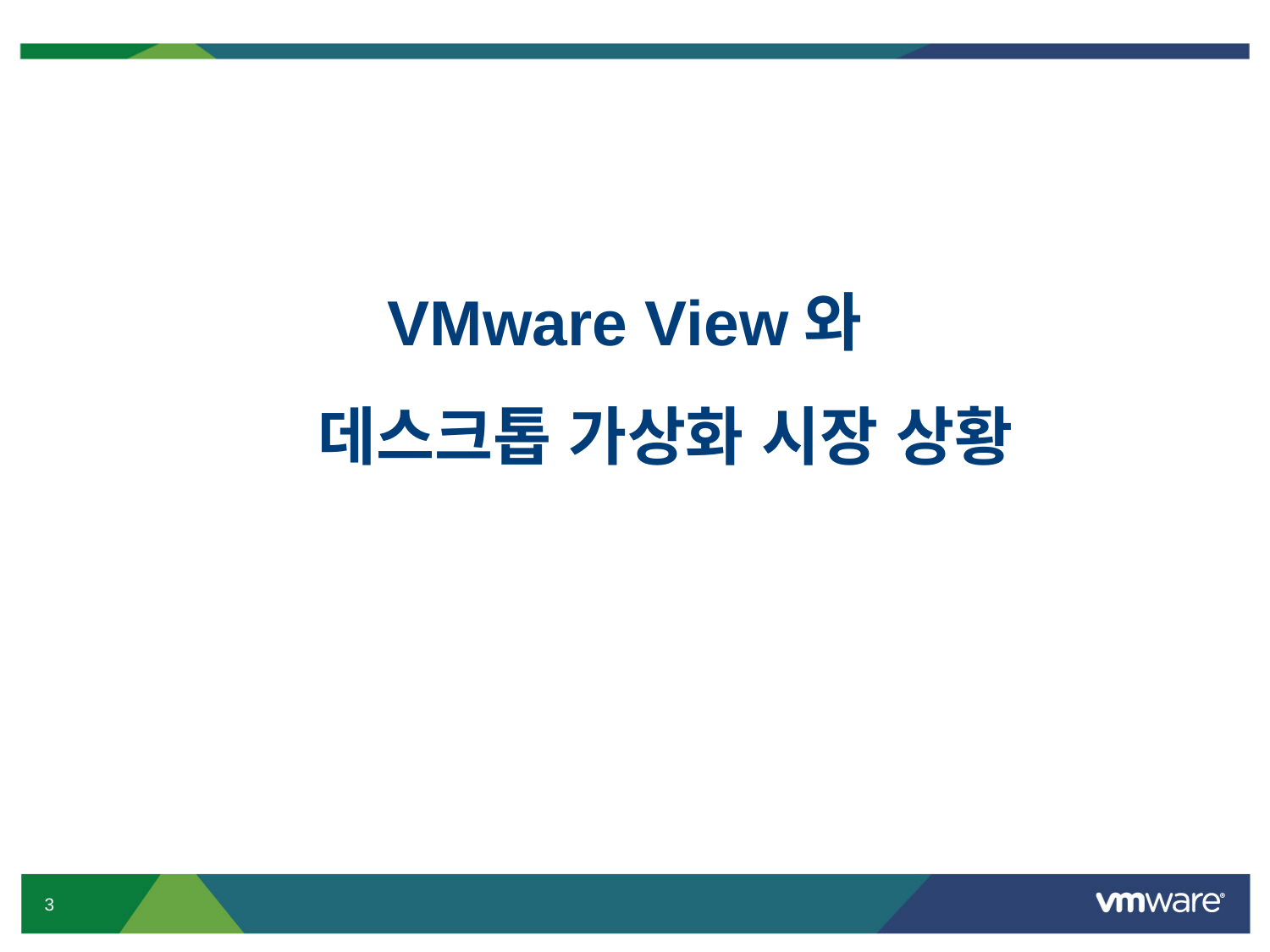

# VMware View와 데스크톱 가상화 시장 상황